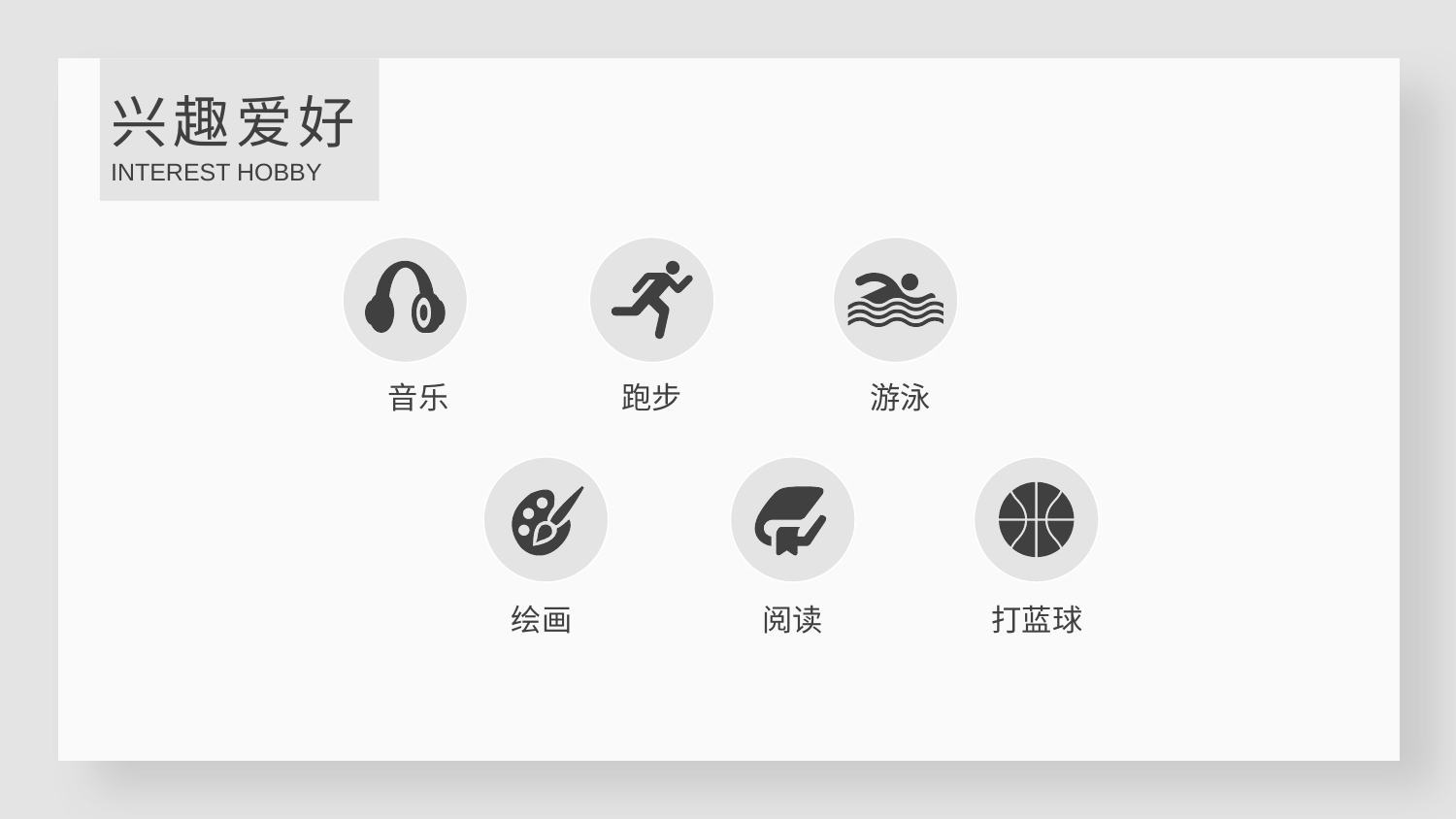

兴趣爱好
INTEREST HOBBY

音乐
跑步
游泳

绘画
阅读
打蓝球